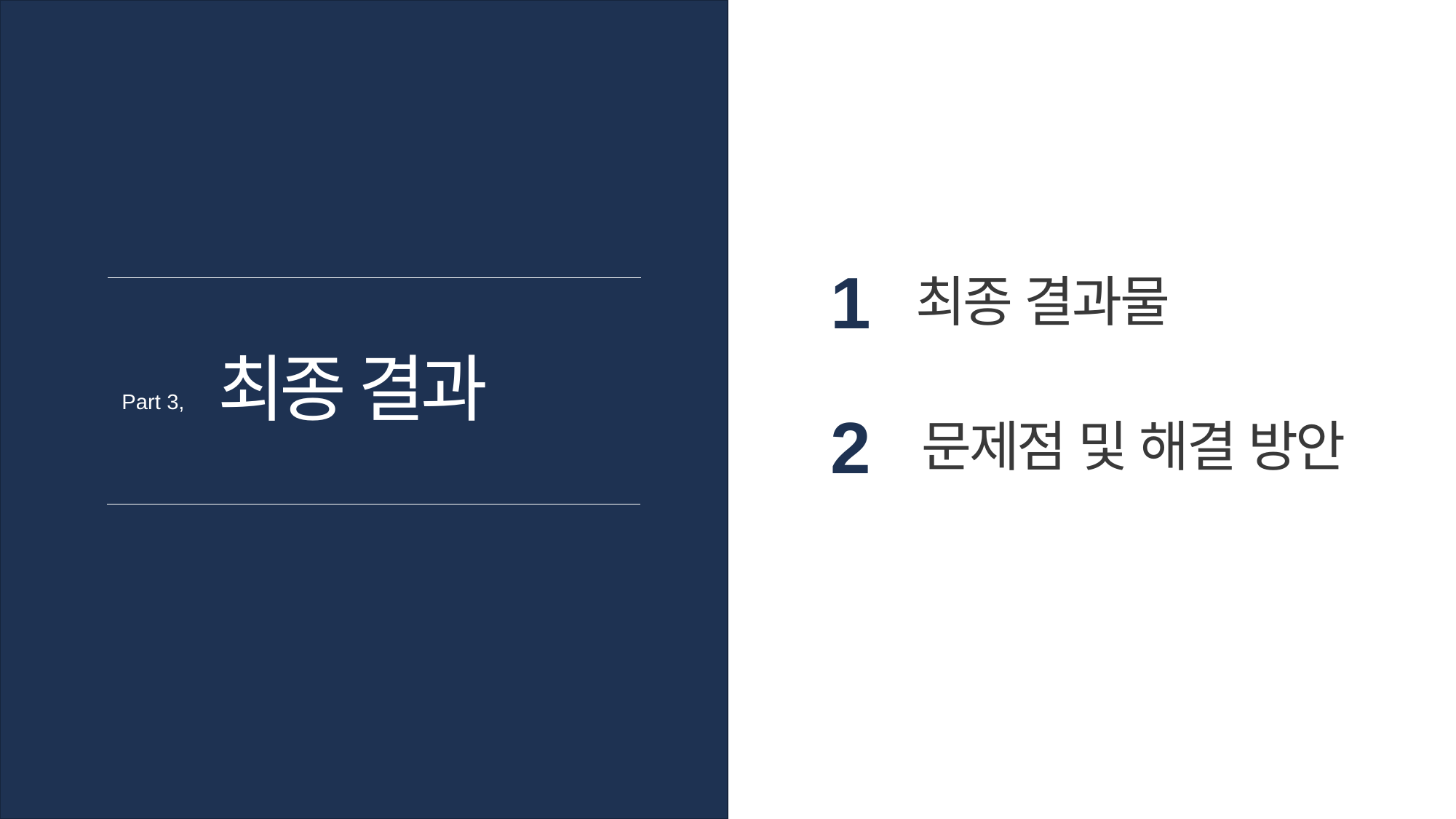

1
최종 결과물
최종 결과
Part 3,
2
문제점 및 해결 방안